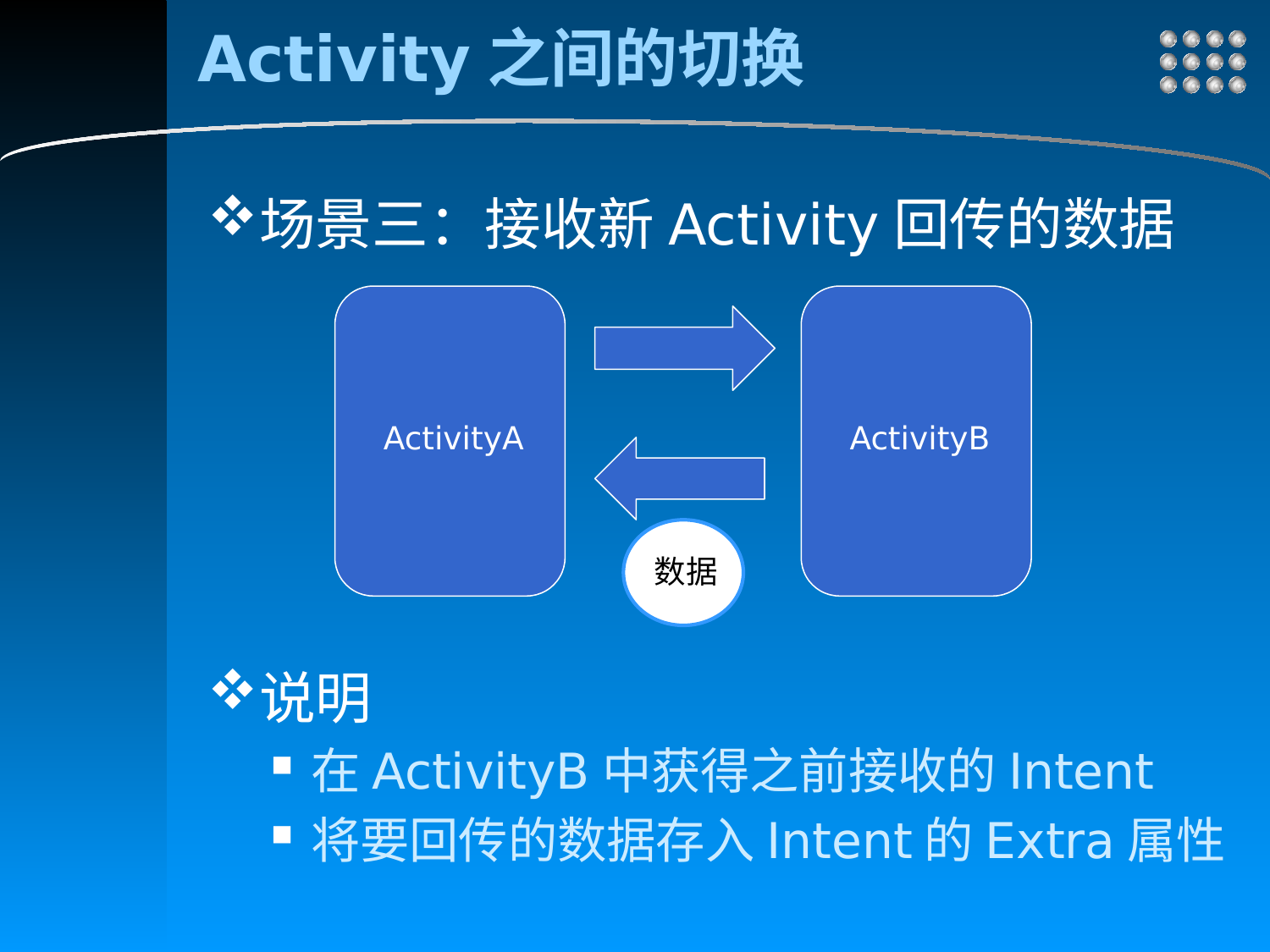

# Activity之间的切换
场景三：接收新Activity回传的数据

说明
在ActivityB中获得之前接收的Intent
将要回传的数据存入Intent的Extra属性

ActivityA
ActivityB

数据